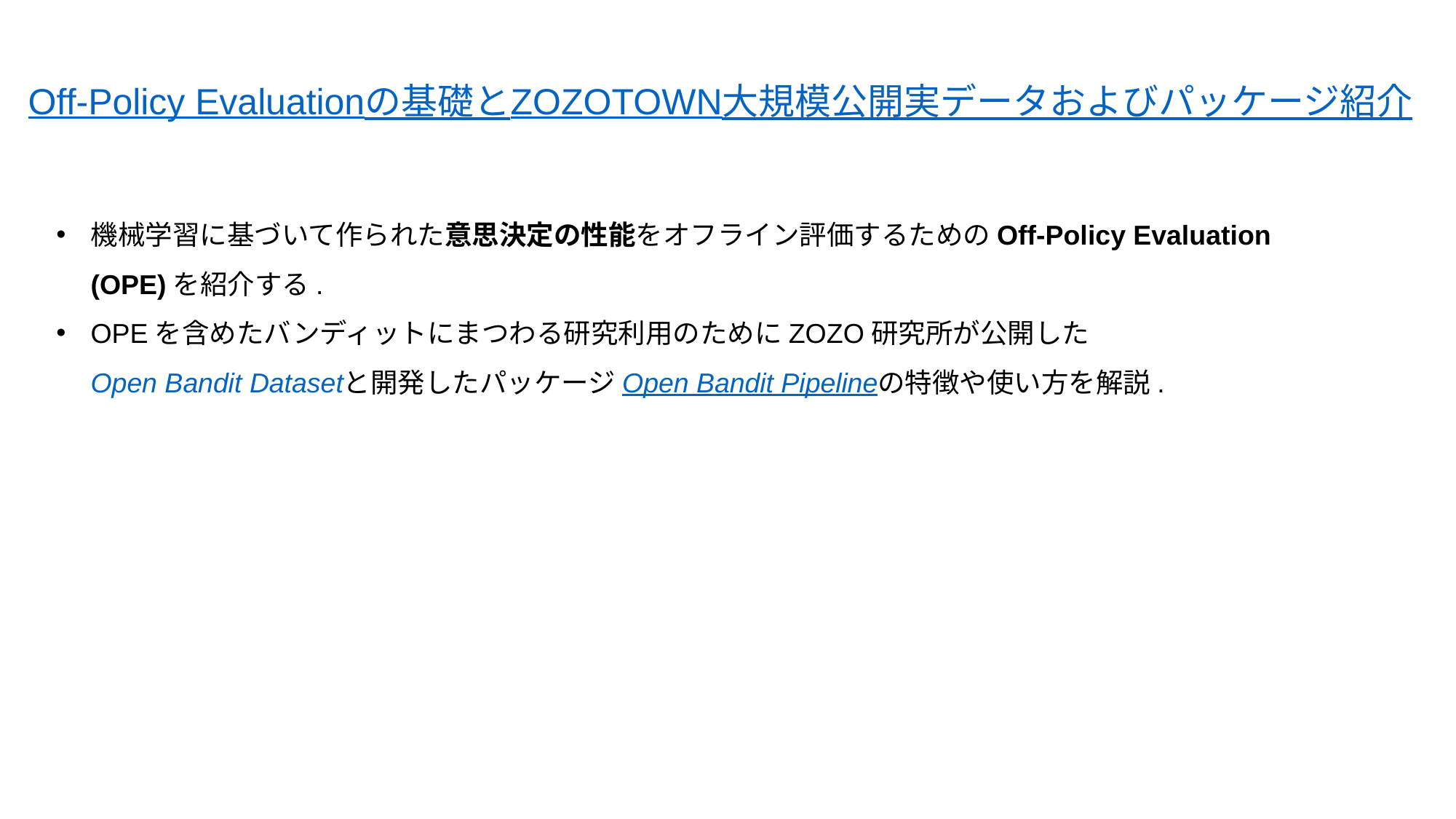

Off-Policy Evaluationの基礎とZOZOTOWN大規模公開実データおよびパッケージ紹介
機械学習に基づいて作られた意思決定の性能をオフライン評価するためのOff-Policy Evaluation (OPE)を紹介する.
OPEを含めたバンディットにまつわる研究利用のためにZOZO研究所が公開したOpen Bandit Datasetと開発したパッケージOpen Bandit Pipelineの特徴や使い方を解説.